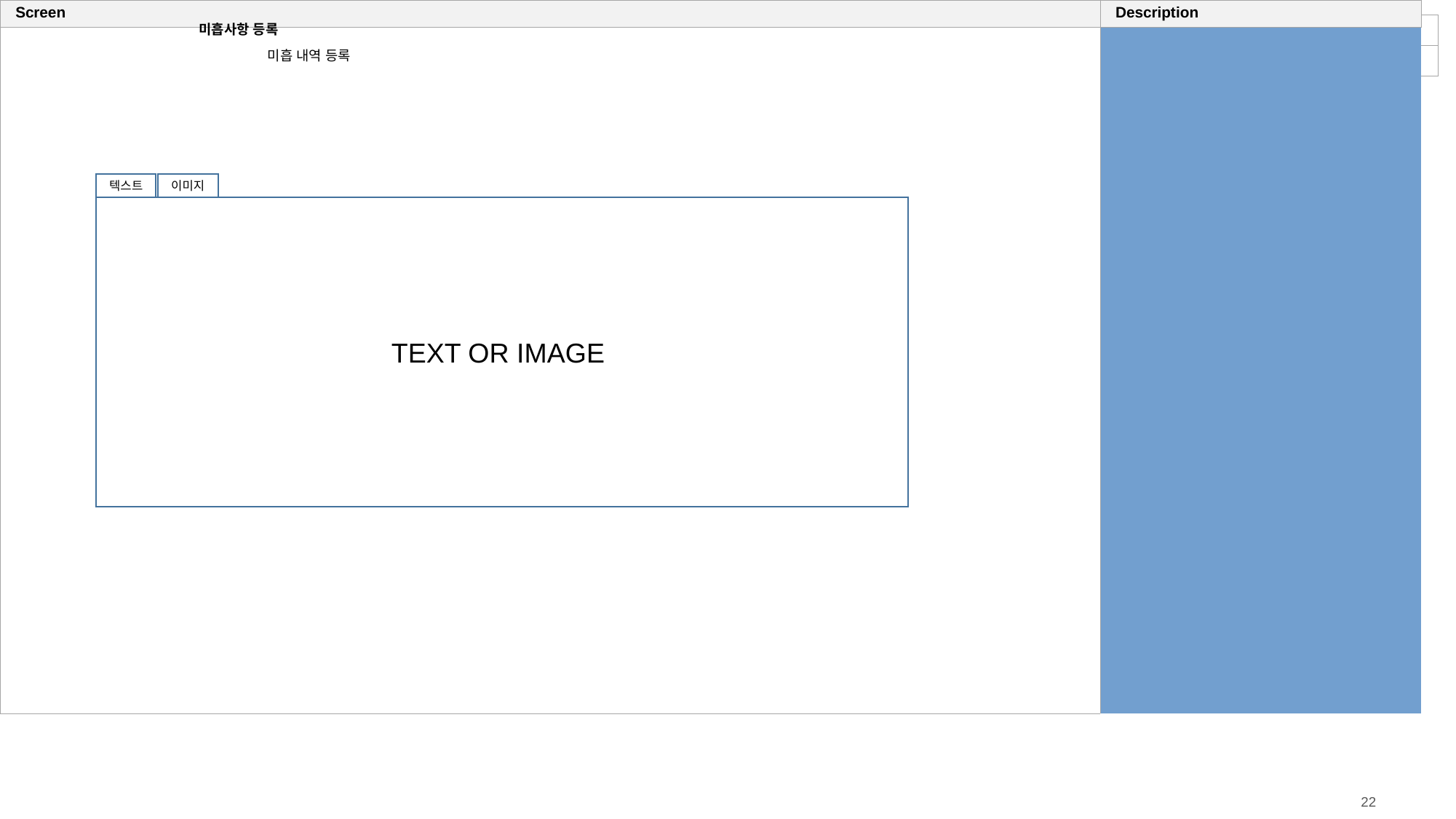

미흡사항 등록
미흡 내역 등록
텍스트
이미지
TEXT OR IMAGE